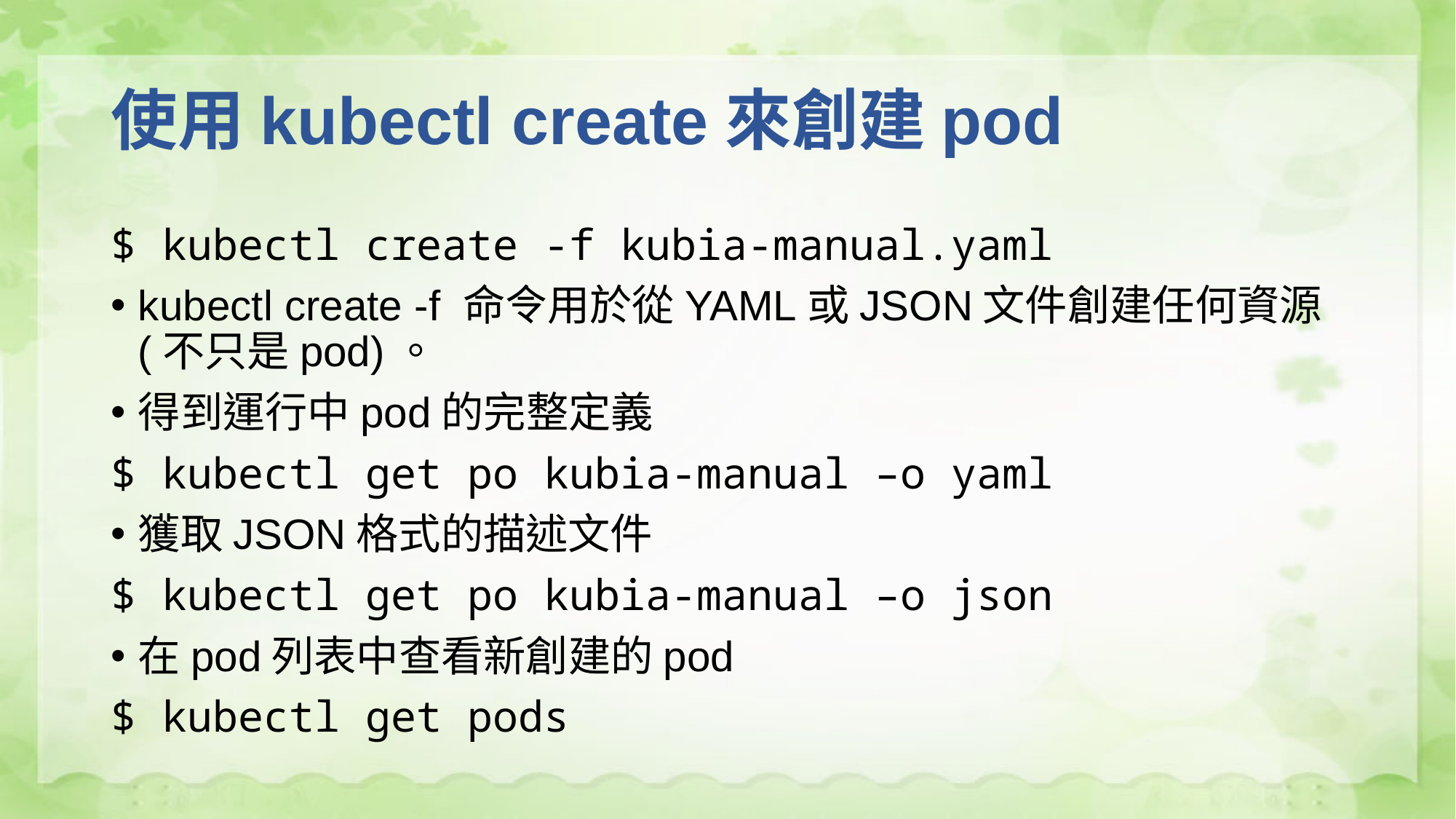

# 使用kubectl create來創建pod
$ kubectl create -f kubia-manual.yaml
kubectl create -f 命令用於從YAML或JSON文件創建任何資源(不只是pod)。
得到運行中pod的完整定義
$ kubectl get po kubia-manual –o yaml
獲取JSON格式的描述文件
$ kubectl get po kubia-manual –o json
在pod列表中查看新創建的pod
$ kubectl get pods